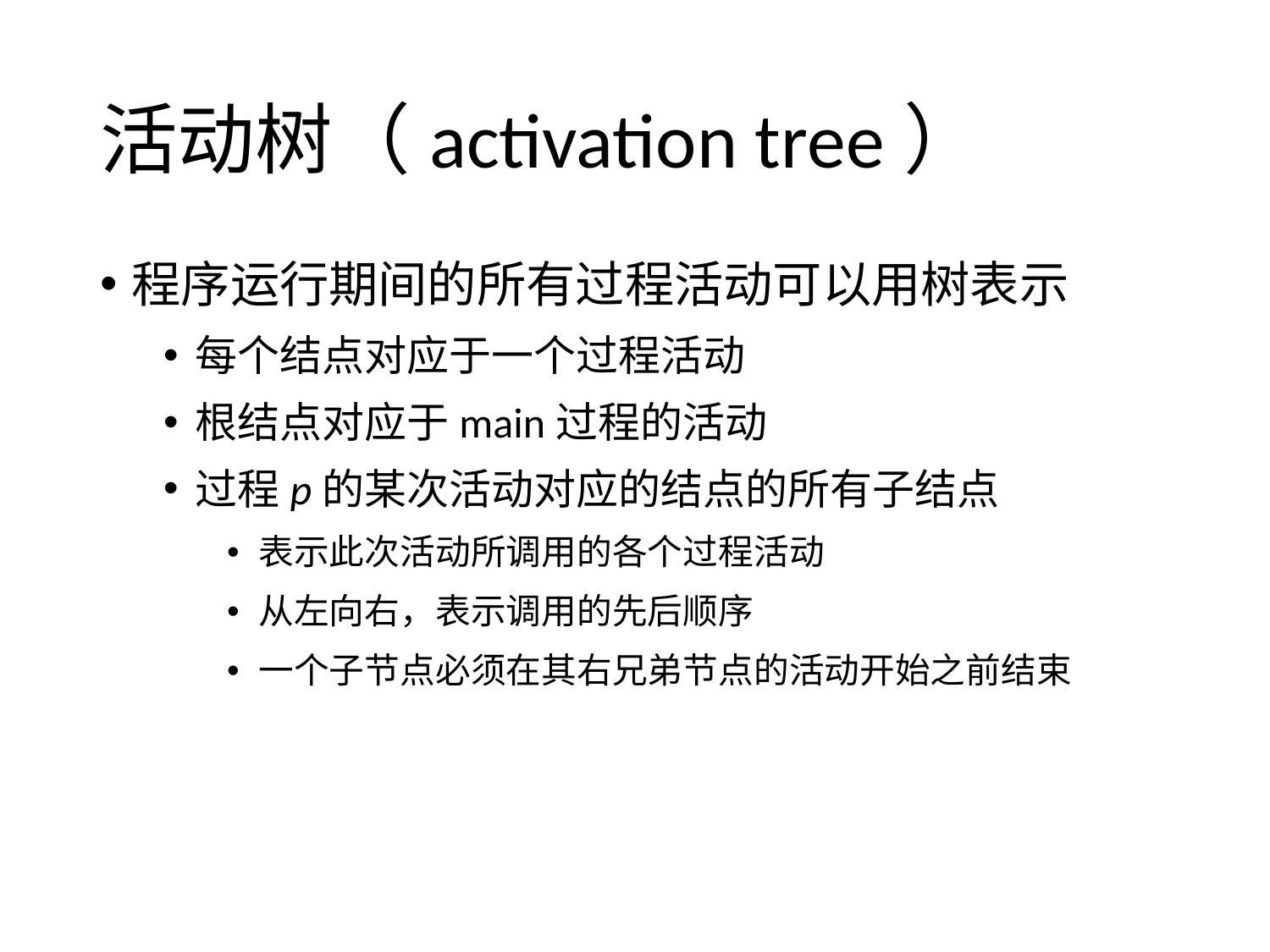

# 活动树（activation tree）
程序运行期间的所有过程活动可以用树表示
每个结点对应于一个过程活动
根结点对应于main过程的活动
过程p的某次活动对应的结点的所有子结点
表示此次活动所调用的各个过程活动
从左向右，表示调用的先后顺序
一个子节点必须在其右兄弟节点的活动开始之前结束